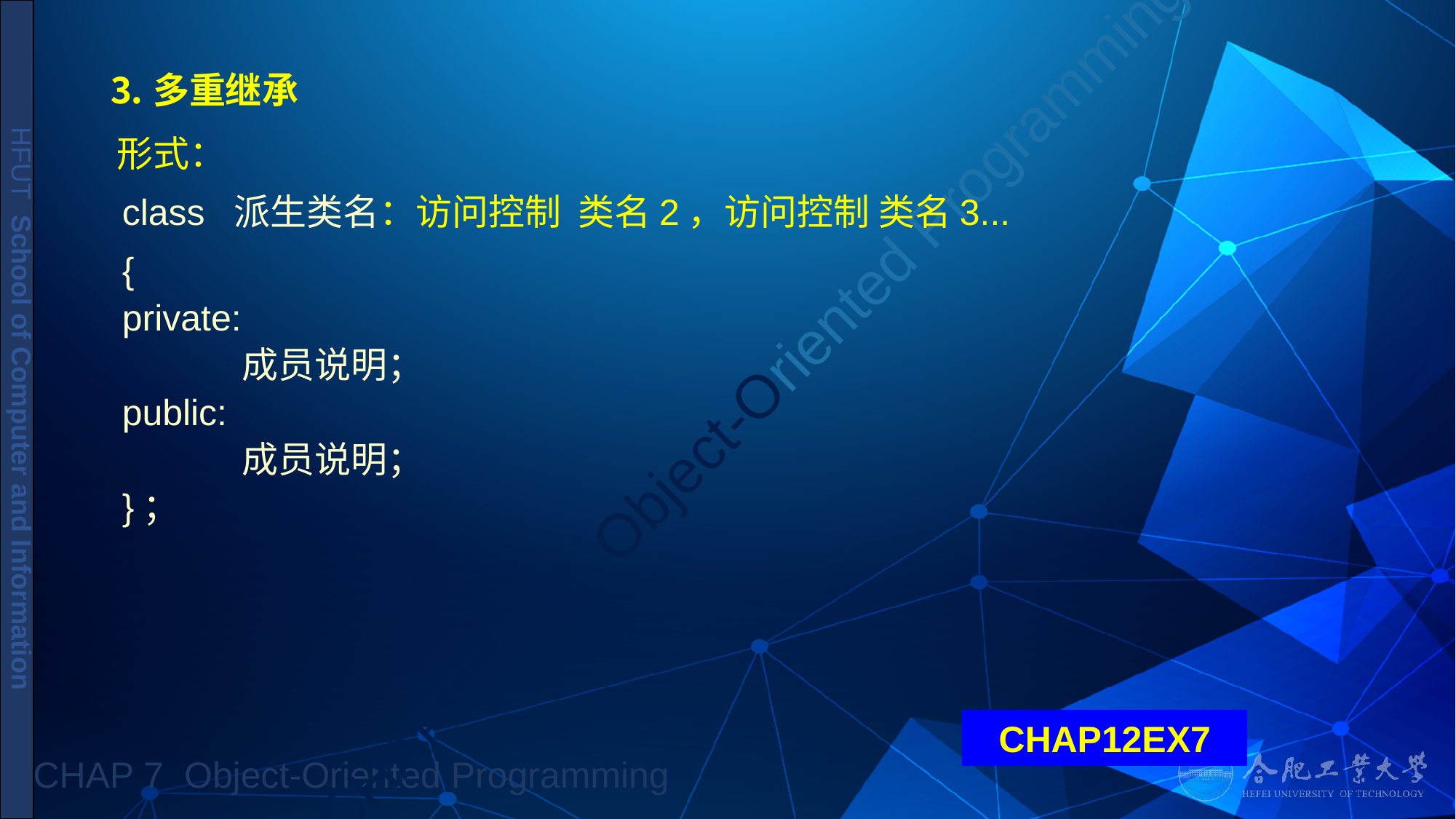

# ⒊多重继承
  形式：
   class  派生类名：访问控制  类名2，访问控制 类名3...
   {
   private:
	    成员说明；
   public:
	    成员说明；
   }；

CHAP12EX7